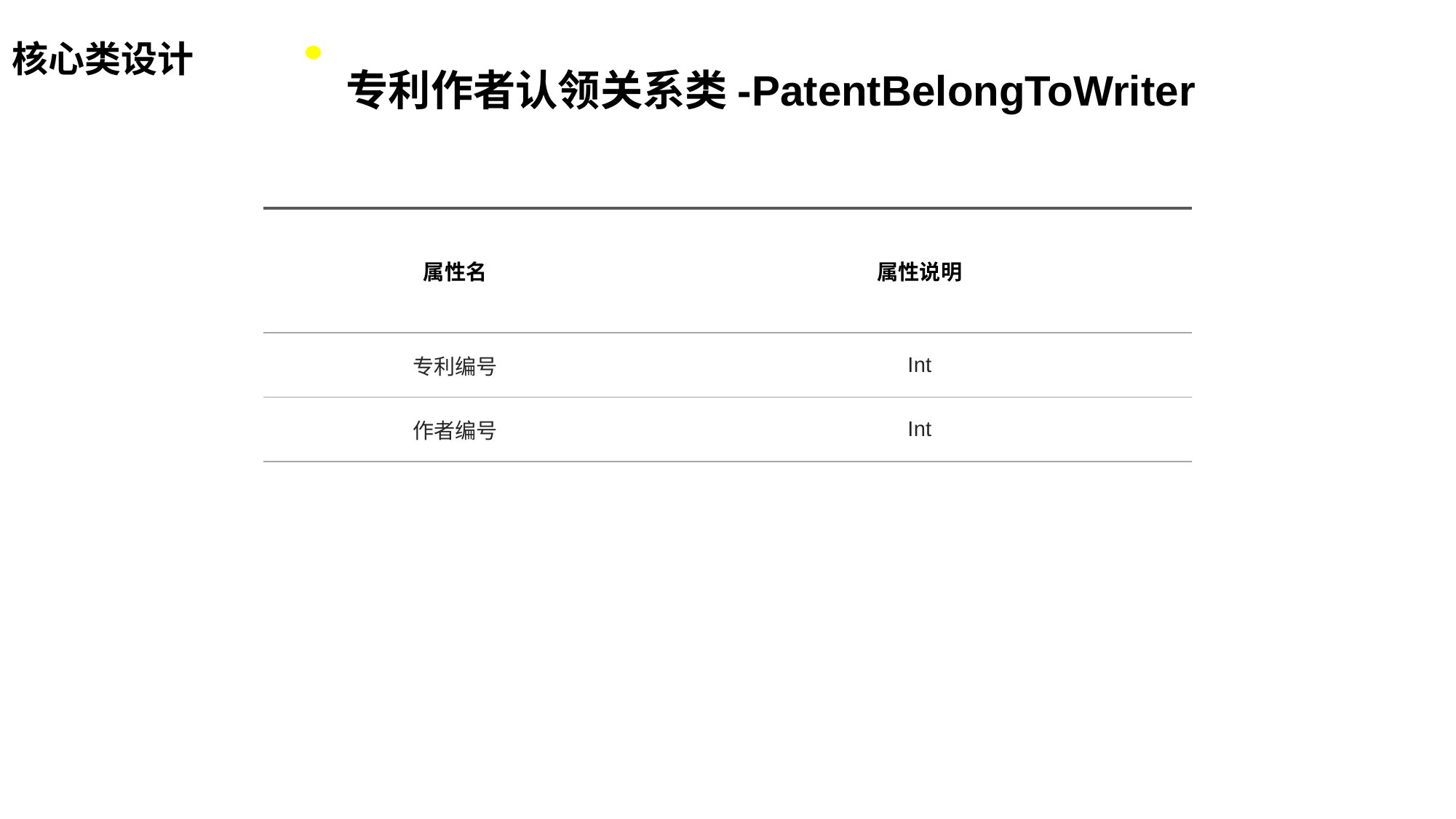

核心类设计

专利作者认领关系类-PatentBelongToWriter
| 属性名 | 属性说明 |
| --- | --- |
| 专利编号 | Int |
| 作者编号 | Int |